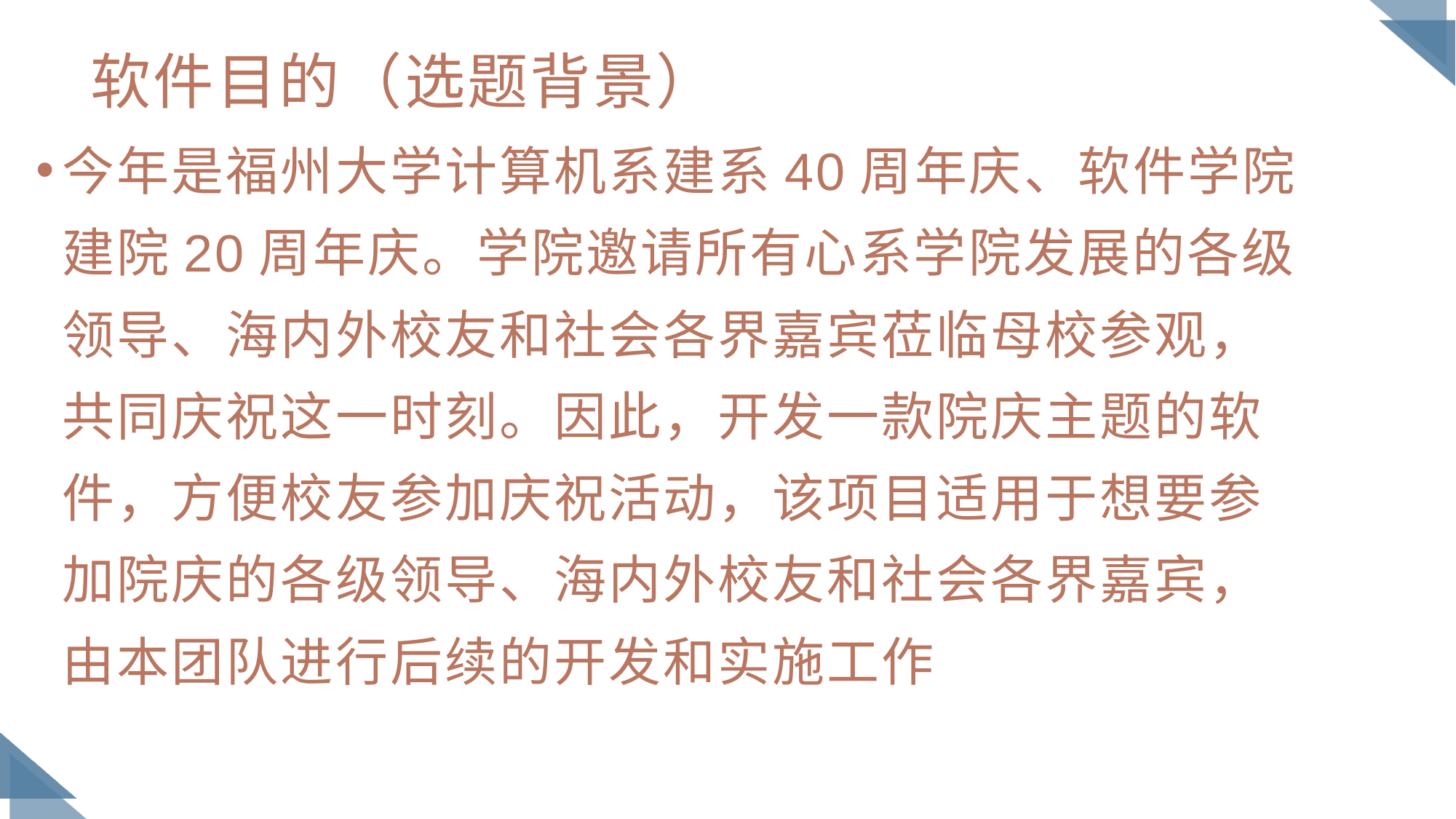

# 软件目的（选题背景）
今年是福州大学计算机系建系40周年庆、软件学院建院20周年庆。学院邀请所有心系学院发展的各级领导、海内外校友和社会各界嘉宾莅临母校参观，共同庆祝这一时刻。因此，开发一款院庆主题的软件，方便校友参加庆祝活动，该项目适用于想要参加院庆的各级领导、海内外校友和社会各界嘉宾，由本团队进行后续的开发和实施工作